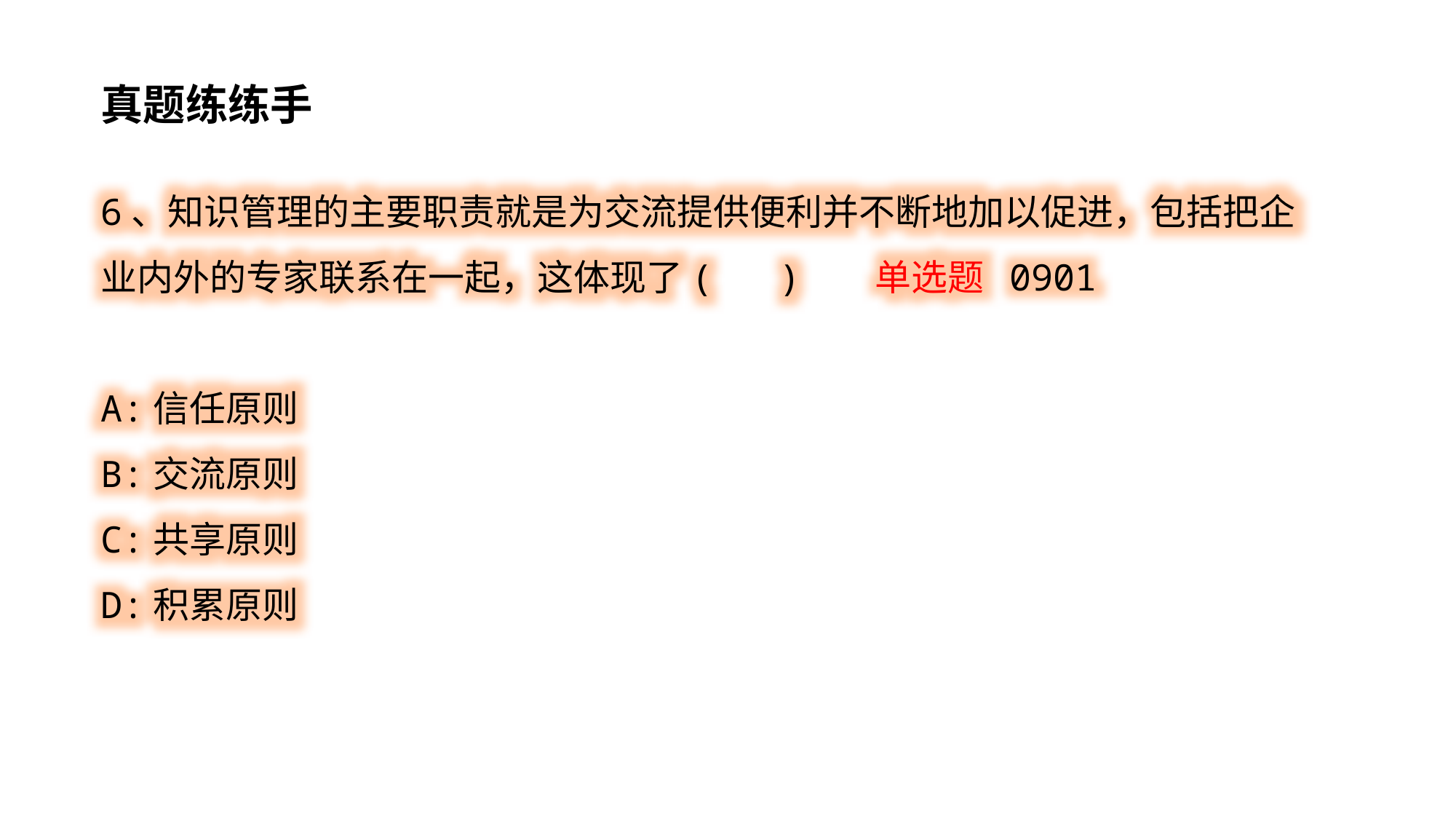

真题练练手
6、知识管理的主要职责就是为交流提供便利并不断地加以促进，包括把企业内外的专家联系在一起，这体现了(   )   单选题  0901
A:信任原则
B:交流原则
C:共享原则
D:积累原则